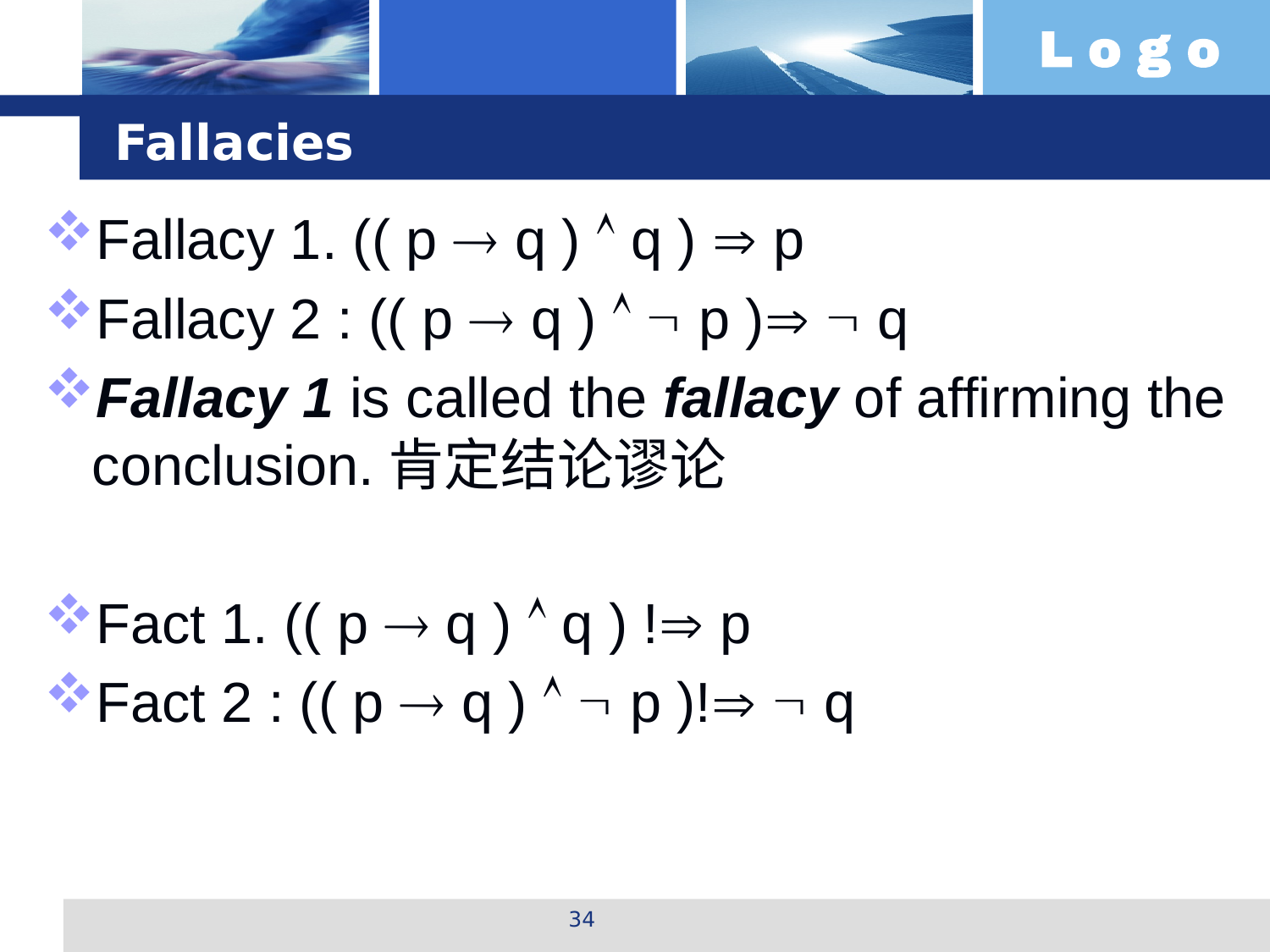

# Fallacies
Fallacy 1. (( p → q ) ∧ q ) ⇒ p
Fallacy 2 : (( p → q ) ∧ ¬ p )⇒ ¬ q
Fallacy 1 is called the fallacy of affirming the conclusion.肯定结论谬论

Fact 1. (( p → q ) ∧ q ) !⇒ p
Fact 2 : (( p → q ) ∧ ¬ p )!⇒ ¬ q

34